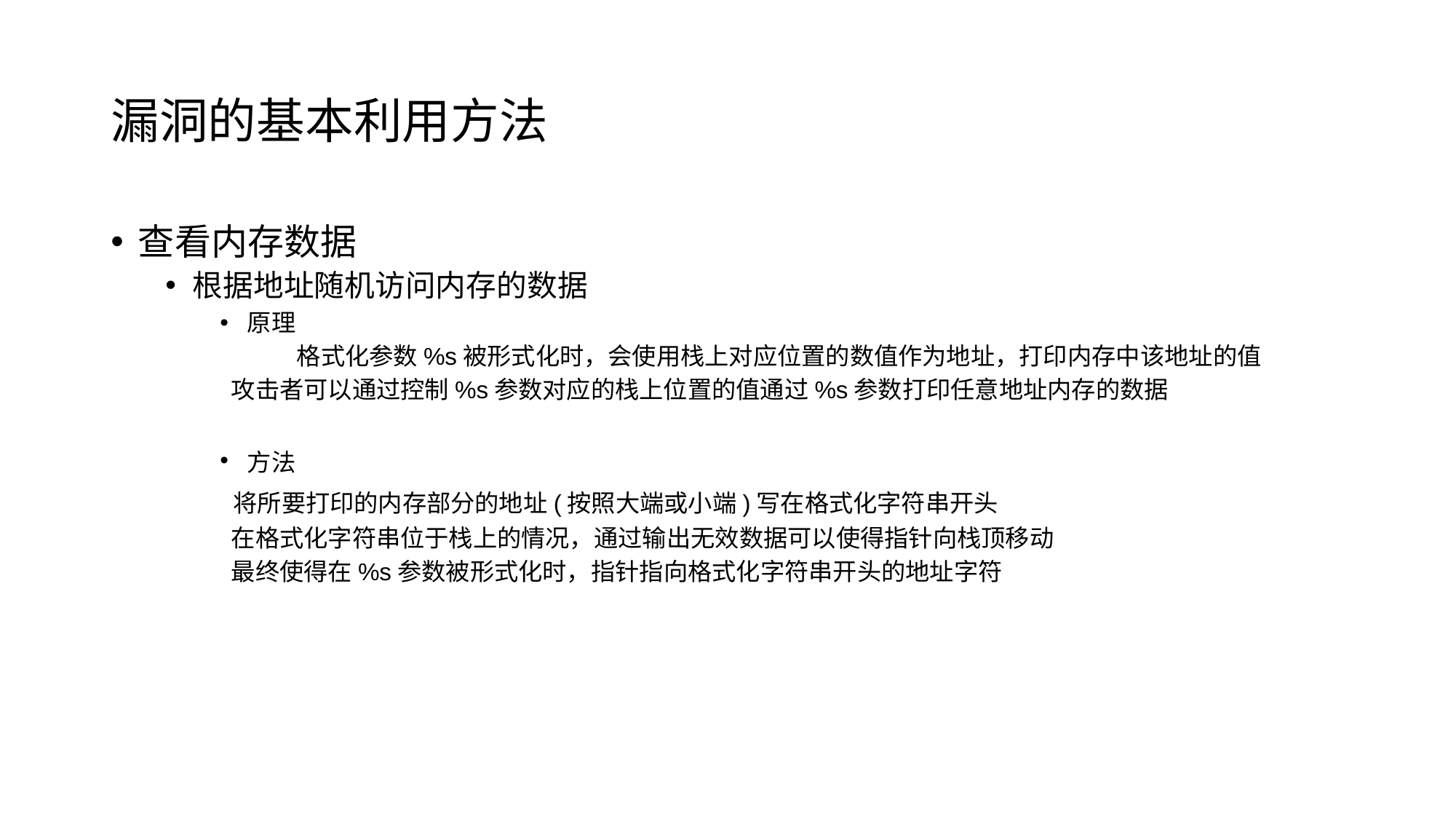

# 漏洞的基本利用方法
查看内存数据
根据地址随机访问内存的数据
原理
	   格式化参数%s被形式化时，会使用栈上对应位置的数值作为地址，打印内存中该地址的值
           攻击者可以通过控制%s参数对应的栈上位置的值通过%s参数打印任意地址内存的数据

方法
         将所要打印的内存部分的地址(按照大端或小端)写在格式化字符串开头
           在格式化字符串位于栈上的情况，通过输出无效数据可以使得指针向栈顶移动
           最终使得在%s参数被形式化时，指针指向格式化字符串开头的地址字符